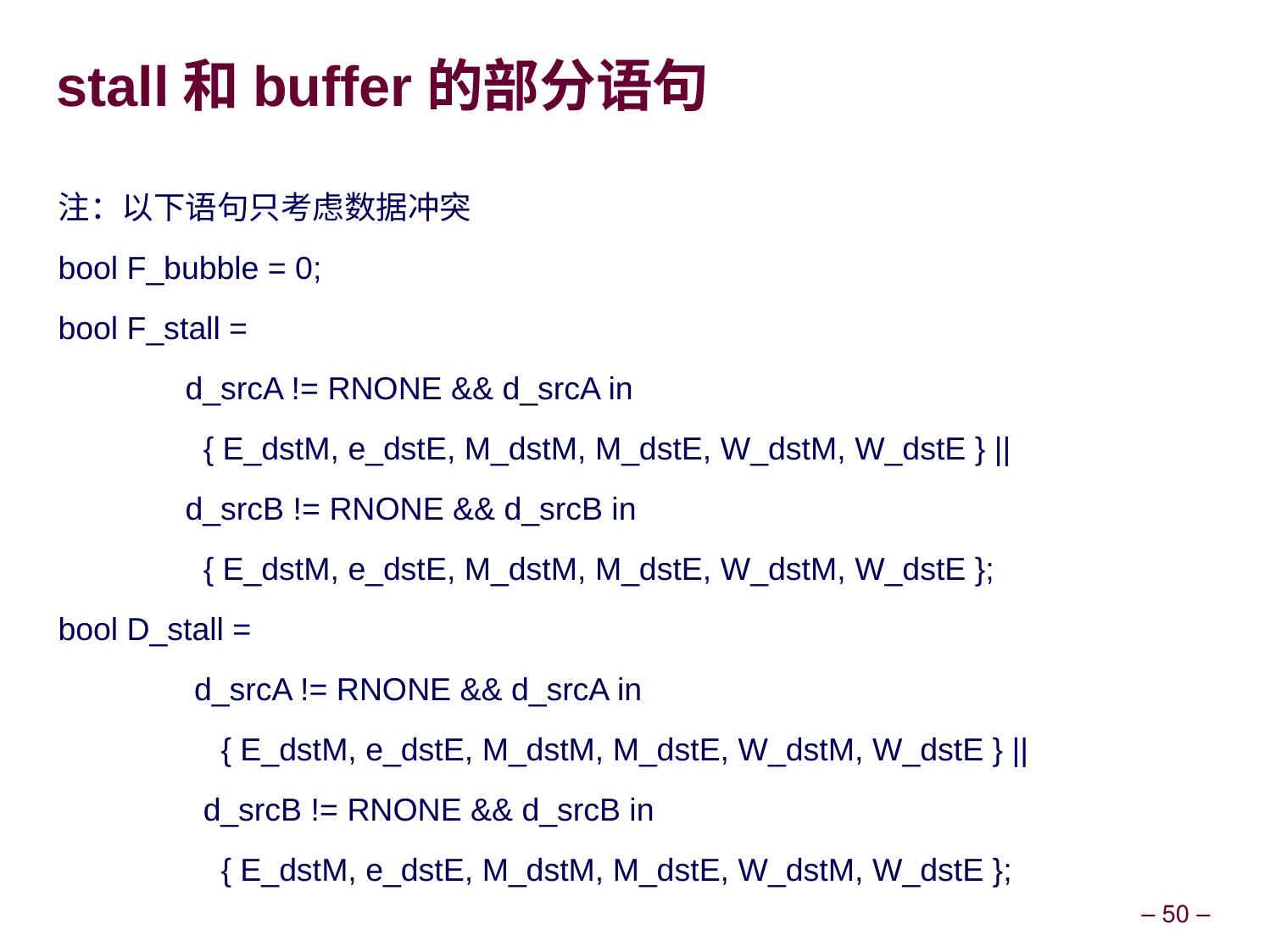

# stall和buffer的部分语句
注：以下语句只考虑数据冲突
bool F_bubble = 0;
bool F_stall =
	d_srcA != RNONE && d_srcA in
	  { E_dstM, e_dstE, M_dstM, M_dstE, W_dstM, W_dstE } ||
	d_srcB != RNONE && d_srcB in
	  { E_dstM, e_dstE, M_dstM, M_dstE, W_dstM, W_dstE };
bool D_stall =
	 d_srcA != RNONE && d_srcA in
	    { E_dstM, e_dstE, M_dstM, M_dstE, W_dstM, W_dstE } ||
	  d_srcB != RNONE && d_srcB in
	    { E_dstM, e_dstE, M_dstM, M_dstE, W_dstM, W_dstE };